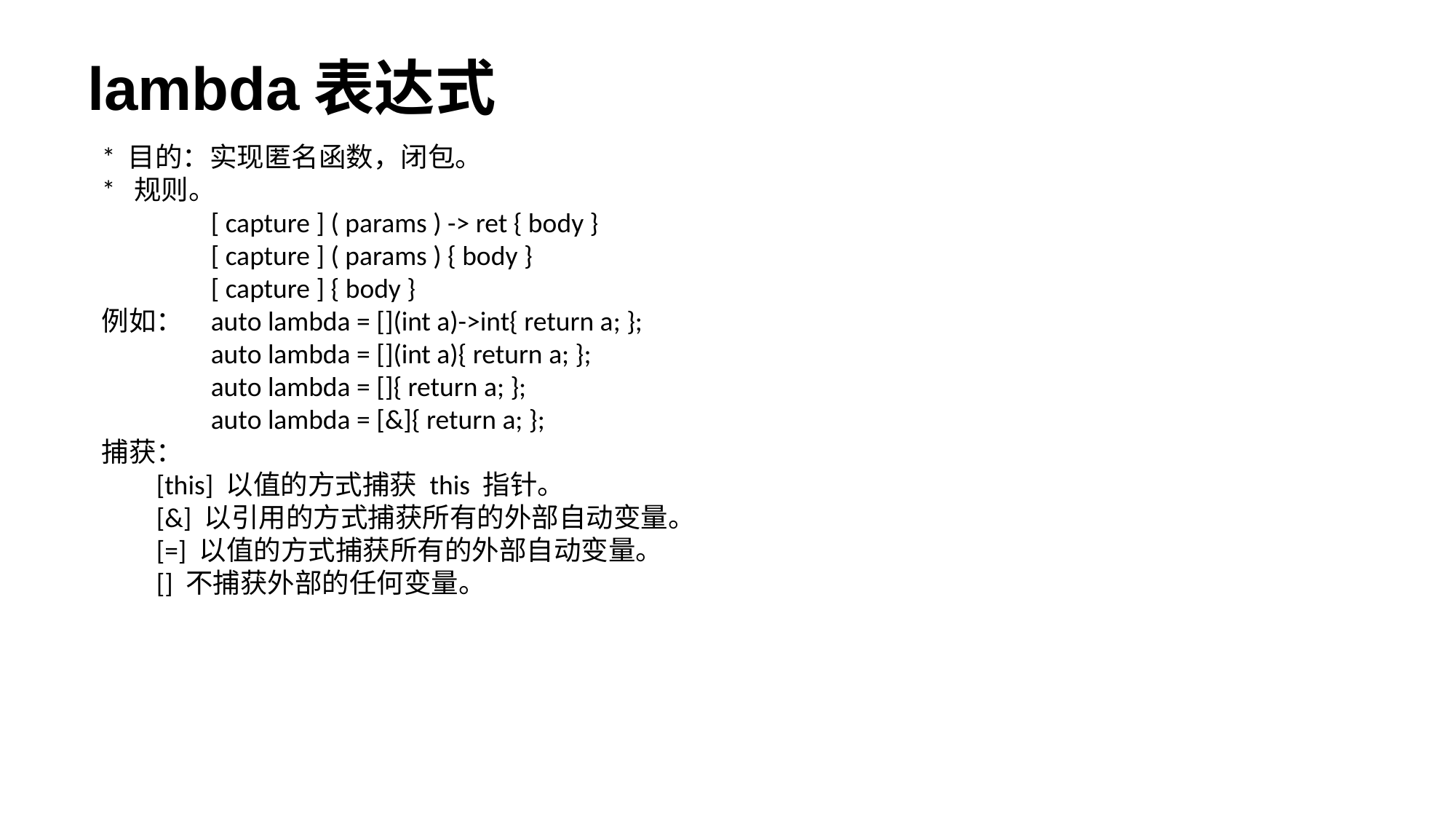

lambda表达式
* 目的：实现匿名函数，闭包。
*  规则。
	[ capture ] ( params ) -> ret { body }
	[ capture ] ( params ) { body }
	[ capture ] { body }
例如：	auto lambda = [](int a)->int{ return a; };
	auto lambda = [](int a){ return a; };
	auto lambda = []{ return a; };
	auto lambda = [&]{ return a; };
捕获：
[this] 以值的方式捕获 this 指针。
[&] 以引用的方式捕获所有的外部自动变量。
[=] 以值的方式捕获所有的外部自动变量。
[] 不捕获外部的任何变量。